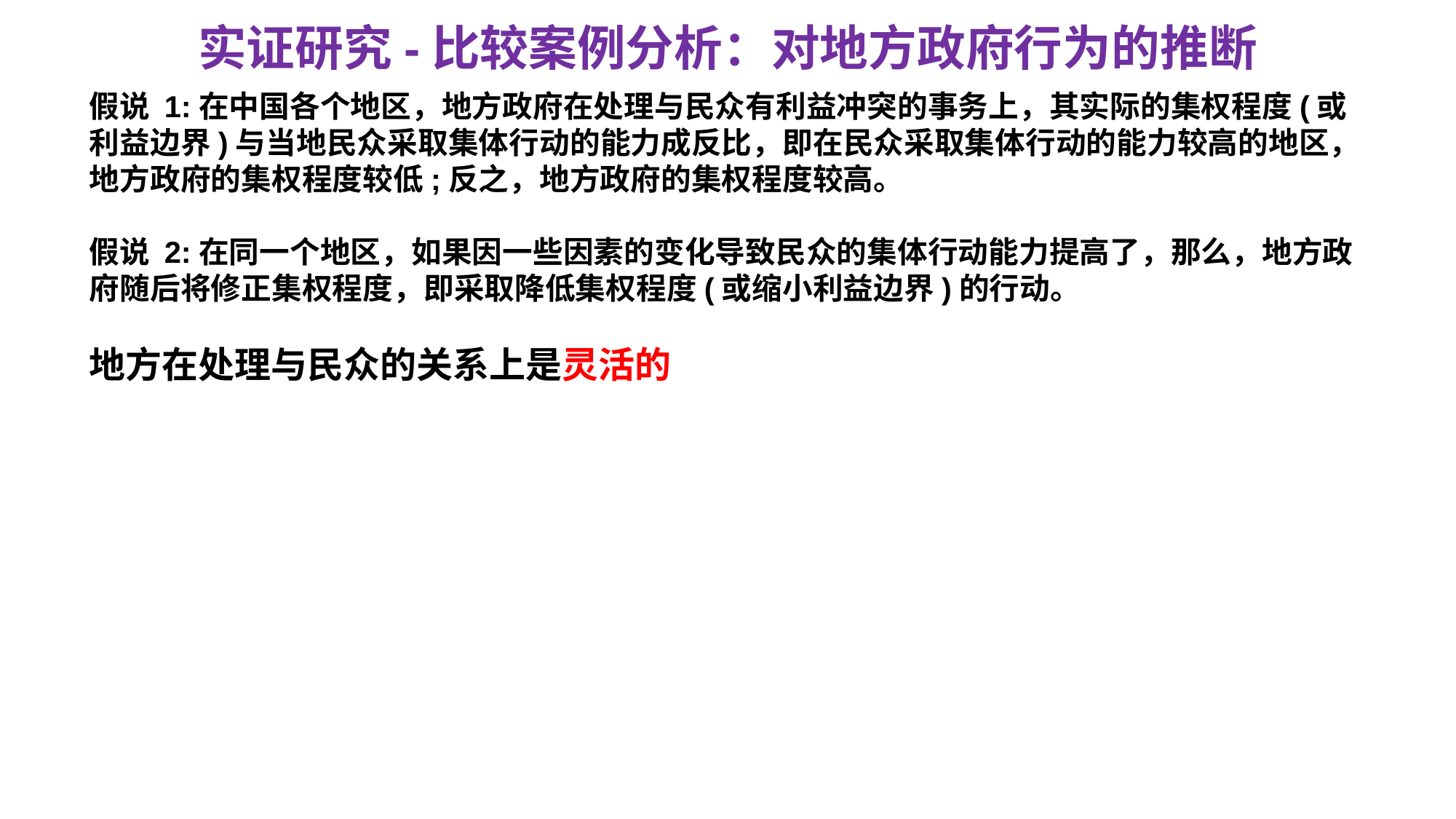

实证研究-比较案例分析：对地方政府行为的推断
假说 1:在中国各个地区，地方政府在处理与民众有利益冲突的事务上，其实际的集权程度(或利益边界)与当地民众采取集体行动的能力成反比，即在民众采取集体行动的能力较高的地区，地方政府的集权程度较低;反之，地方政府的集权程度较高。

假说 2:在同一个地区，如果因一些因素的变化导致民众的集体行动能力提高了，那么，地方政府随后将修正集权程度，即采取降低集权程度(或缩小利益边界)的行动。

地方在处理与民众的关系上是灵活的